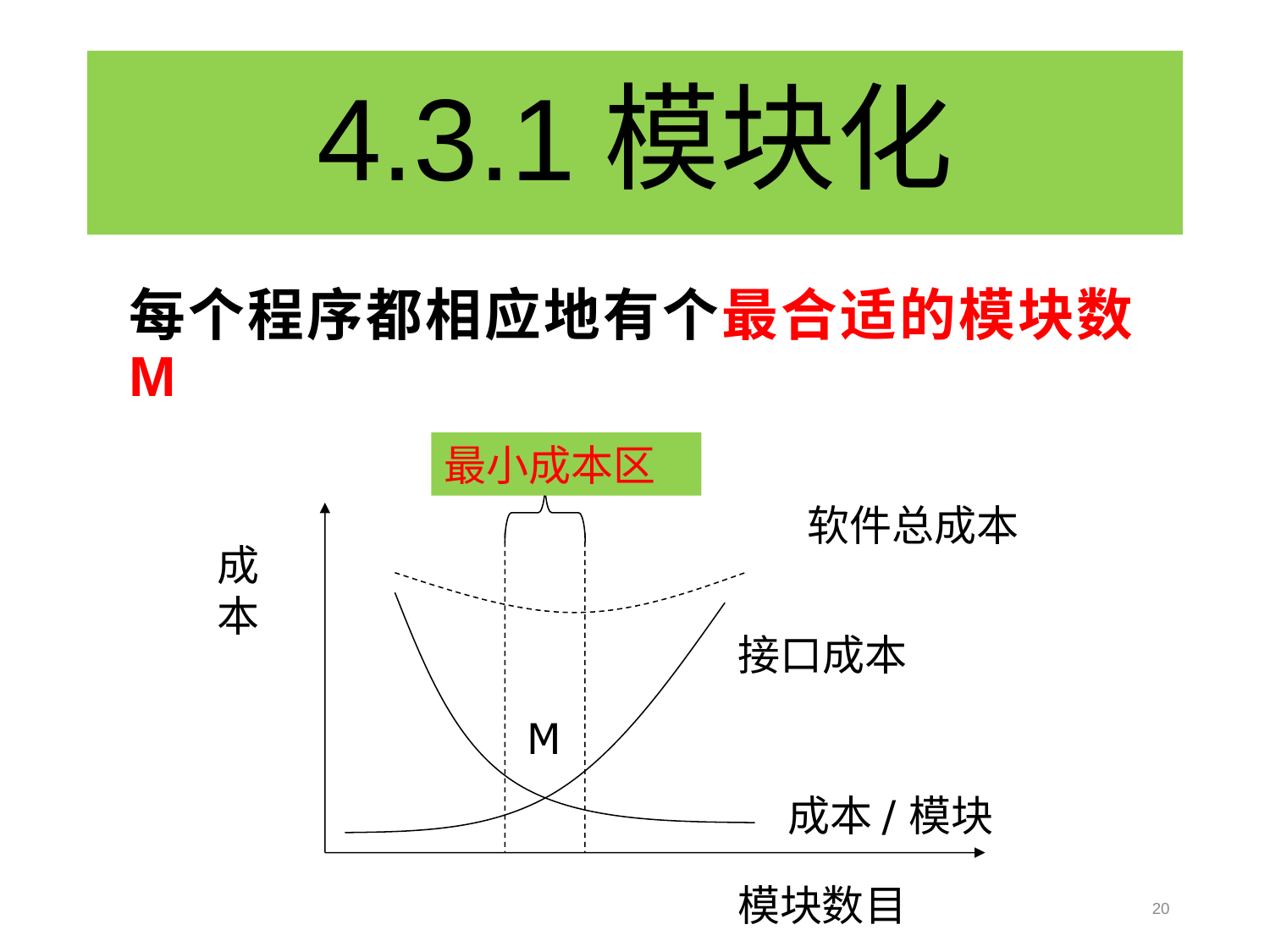

# 4.3.1模块化
每个程序都相应地有个最合适的模块数M
最小成本区

软件总成本

成本

接口成本
M
成本/模块

模块数目
20